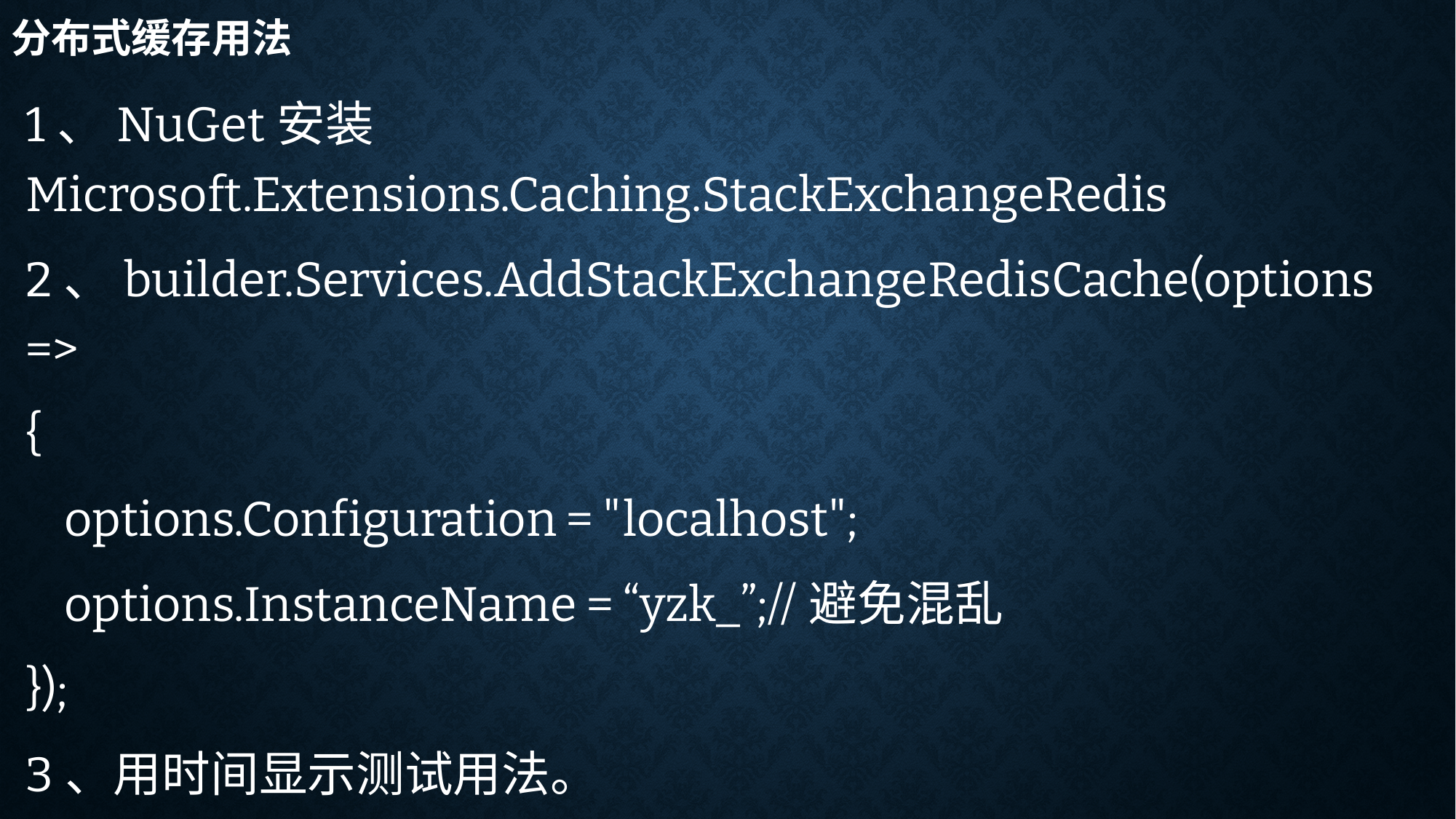

# 分布式缓存用法
1、NuGet安装Microsoft.Extensions.Caching.StackExchangeRedis
2、builder.Services.AddStackExchangeRedisCache(options =>
{
    options.Configuration = "localhost";
    options.InstanceName = “yzk_”;//避免混乱
});
3、用时间显示测试用法。